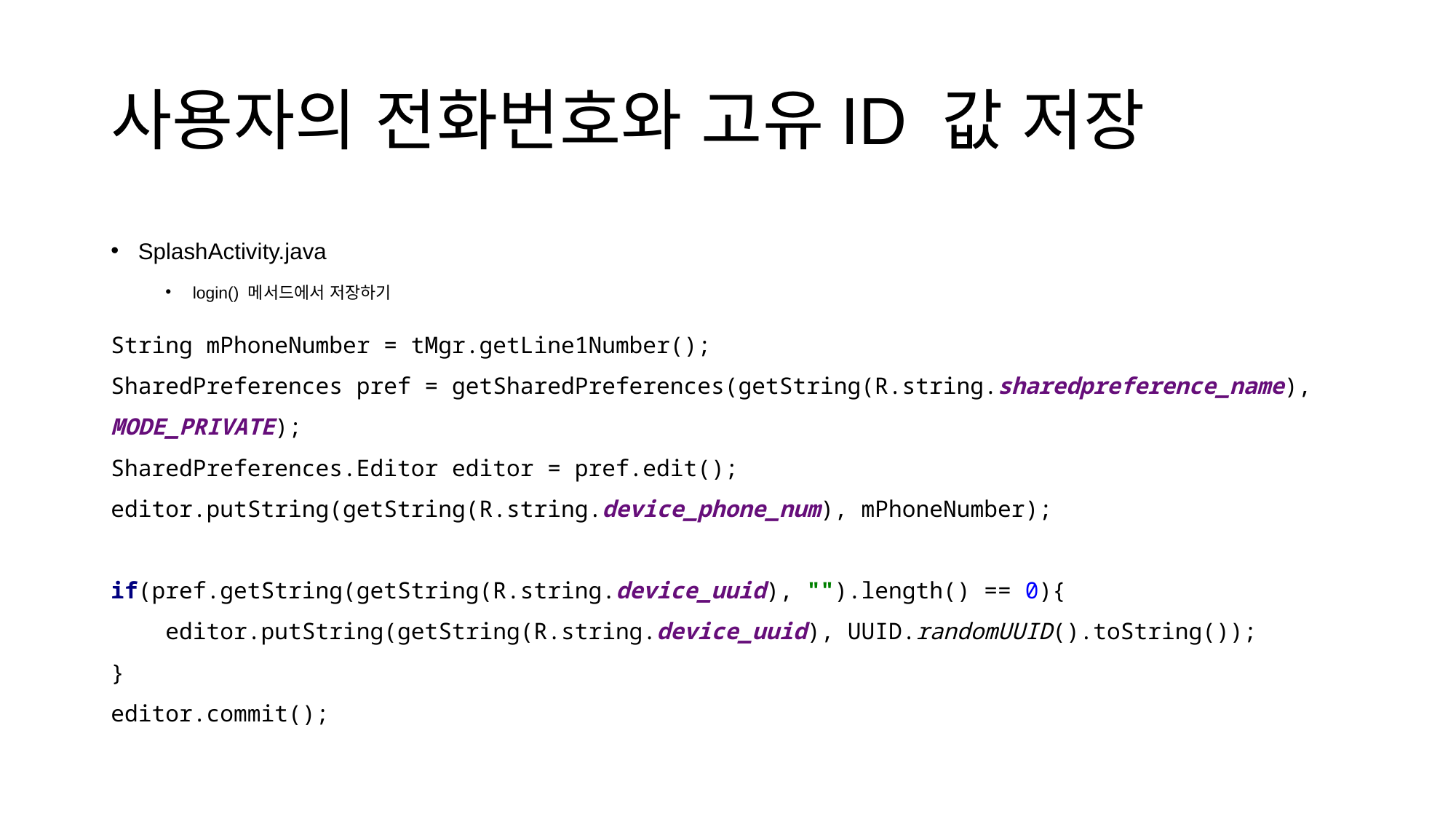

# 사용자의 전화번호와 고유ID 값 저장
SplashActivity.java
login() 메서드에서 저장하기
String mPhoneNumber = tMgr.getLine1Number();
SharedPreferences pref = getSharedPreferences(getString(R.string.sharedpreference_name), MODE_PRIVATE);
SharedPreferences.Editor editor = pref.edit();
editor.putString(getString(R.string.device_phone_num), mPhoneNumber);
if(pref.getString(getString(R.string.device_uuid), "").length() == 0){
    editor.putString(getString(R.string.device_uuid), UUID.randomUUID().toString());
}
editor.commit();